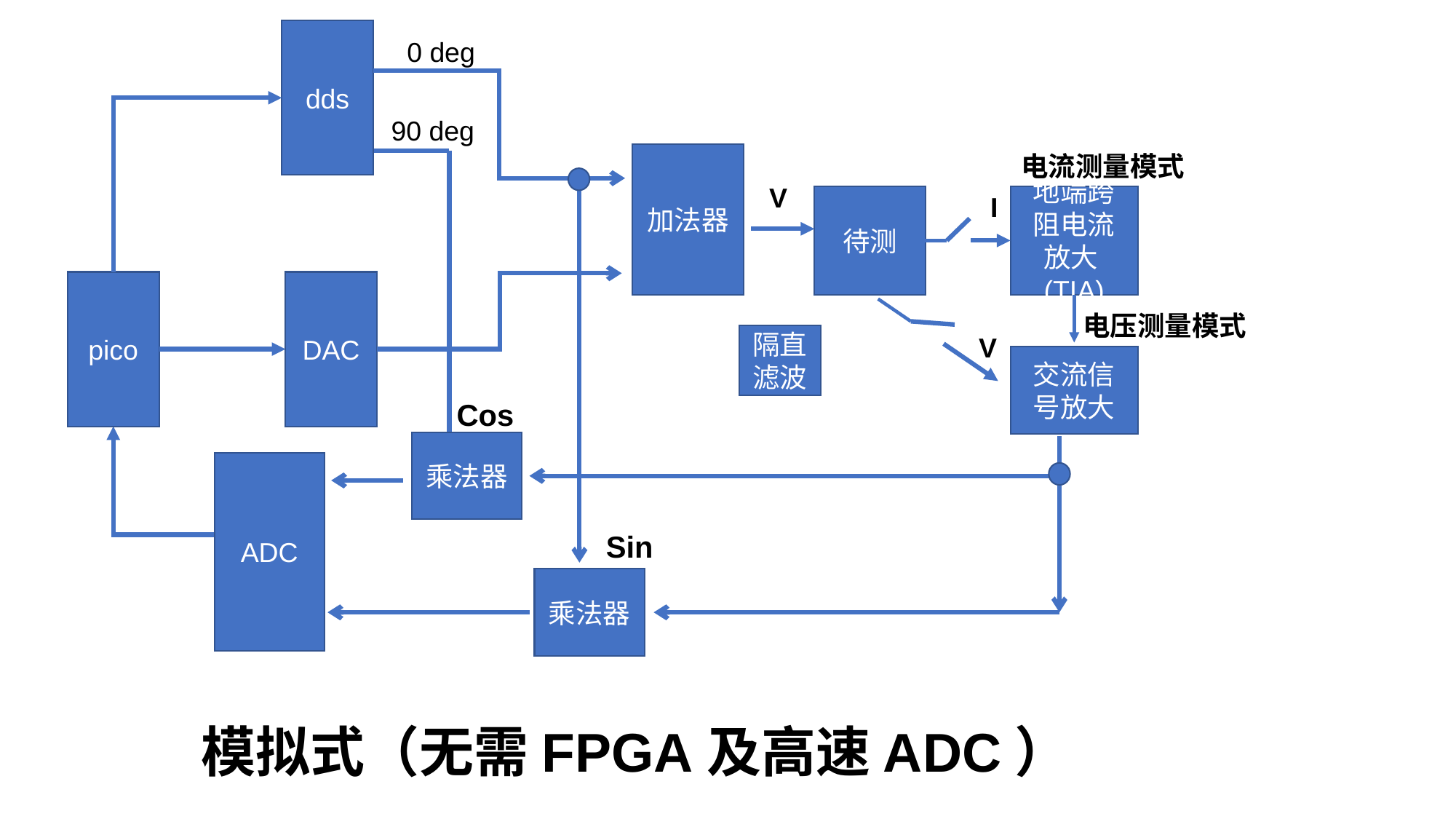

dds
0 deg
90 deg
电流测量模式
加法器

V
I
待测
地端跨阻电流放大(TIA)
pico
DAC
电压测量模式
隔直滤波
V
交流信号放大
Cos
乘法器
ADC

Sin
乘法器
模拟式（无需FPGA及高速ADC）